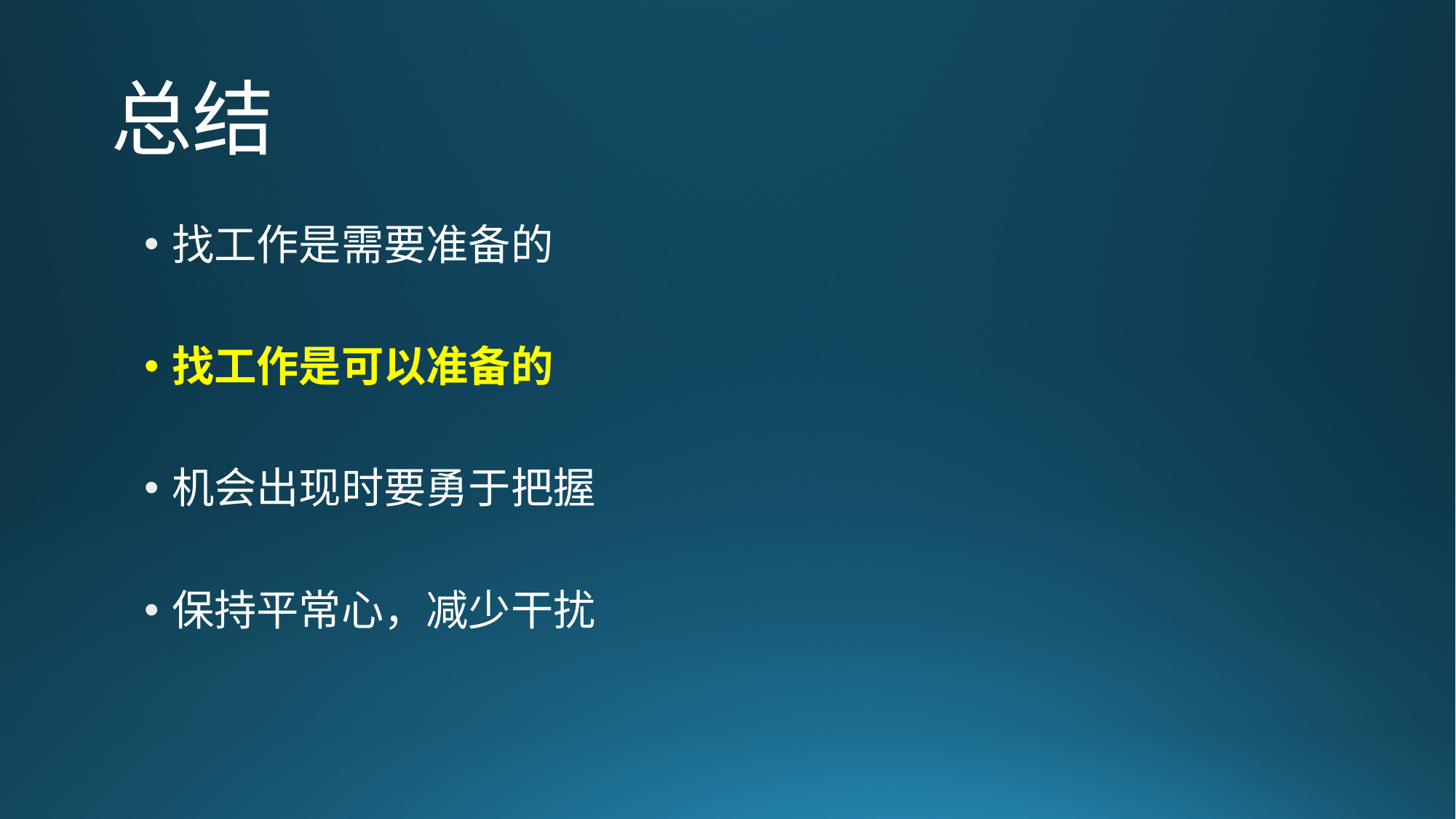

# 总结
找工作是需要准备的

找工作是可以准备的

机会出现时要勇于把握

保持平常心，减少干扰